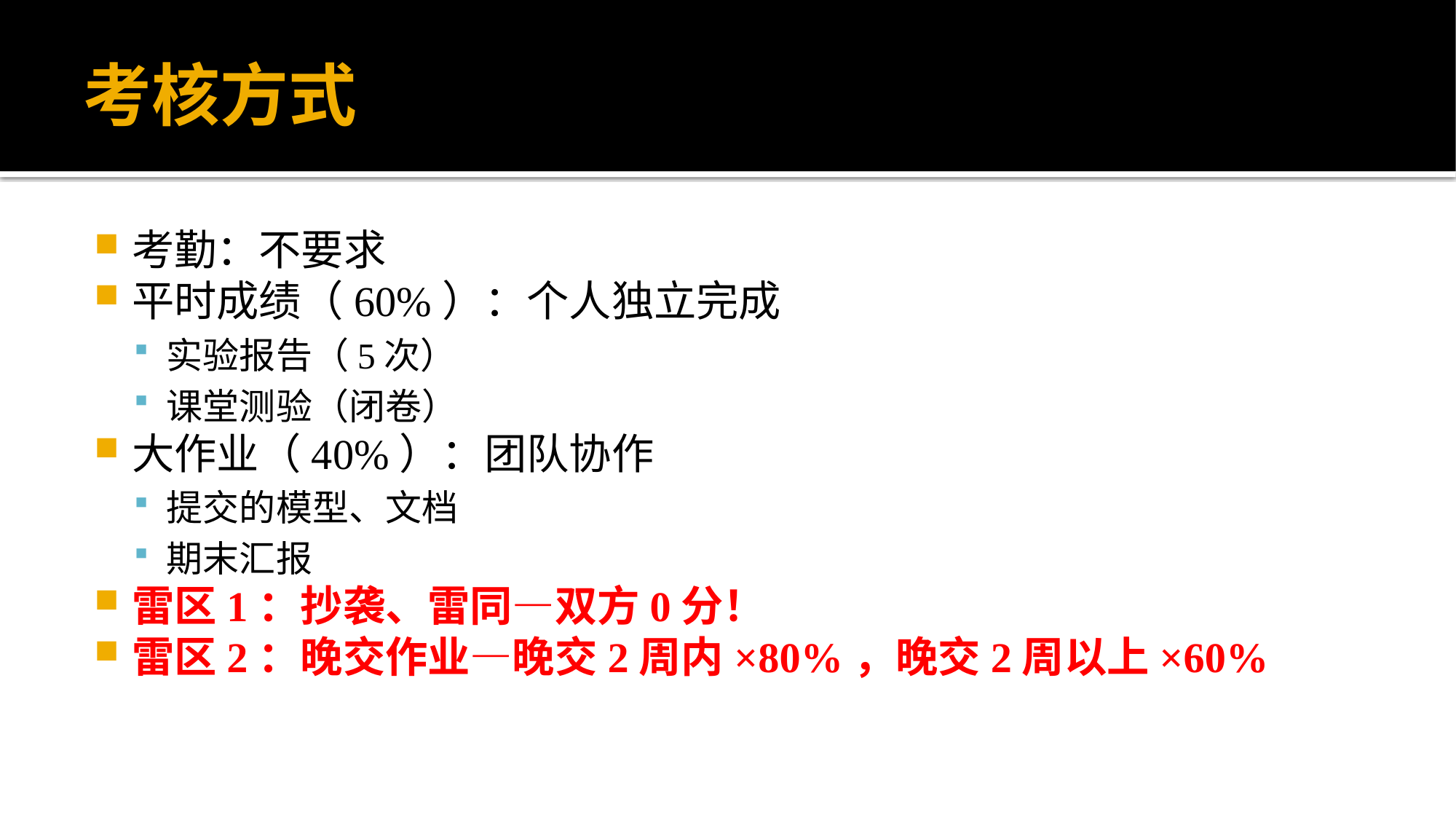

# 考核方式
考勤：不要求
平时成绩（60%）：个人独立完成
实验报告（5次）
课堂测验（闭卷）
大作业（40%）：团队协作
提交的模型、文档
期末汇报
雷区1：抄袭、雷同—双方0分！
雷区2：晚交作业—晚交2周内×80%，晚交2周以上×60%